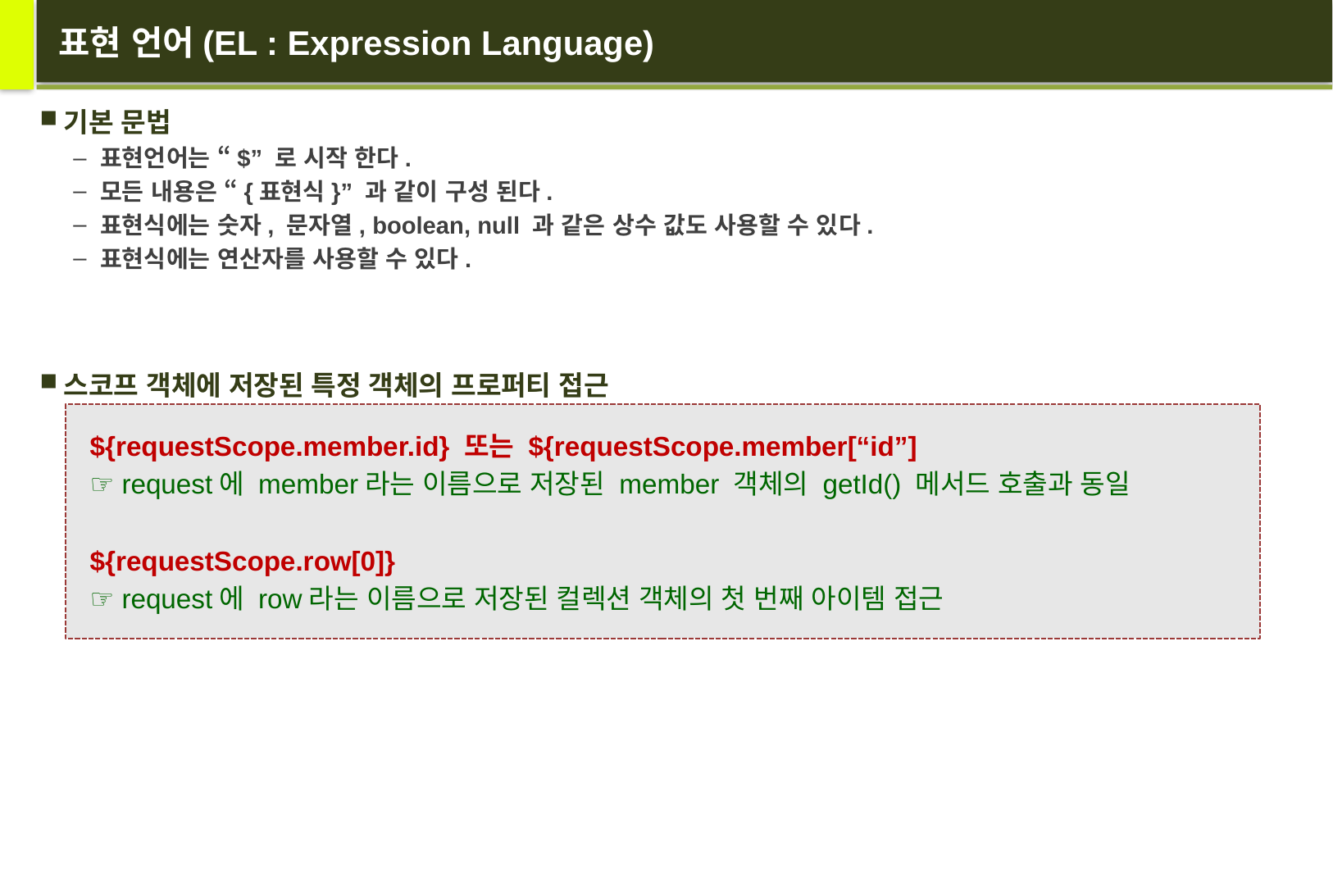

# 표현 언어(EL : Expression Language)
기본 문법
표현언어는 “$” 로 시작 한다.
모든 내용은 “{표현식}” 과 같이 구성 된다.
표현식에는 숫자, 문자열, boolean, null 과 같은 상수 값도 사용할 수 있다.
표현식에는 연산자를 사용할 수 있다.

스코프 객체에 저장된 특정 객체의 프로퍼티 접근
${requestScope.member.id} 또는 ${requestScope.member[“id”]
☞ request에 member라는 이름으로 저장된 member 객체의 getId() 메서드 호출과 동일

${requestScope.row[0]}
☞ request에 row라는 이름으로 저장된 컬렉션 객체의 첫 번째 아이템 접근